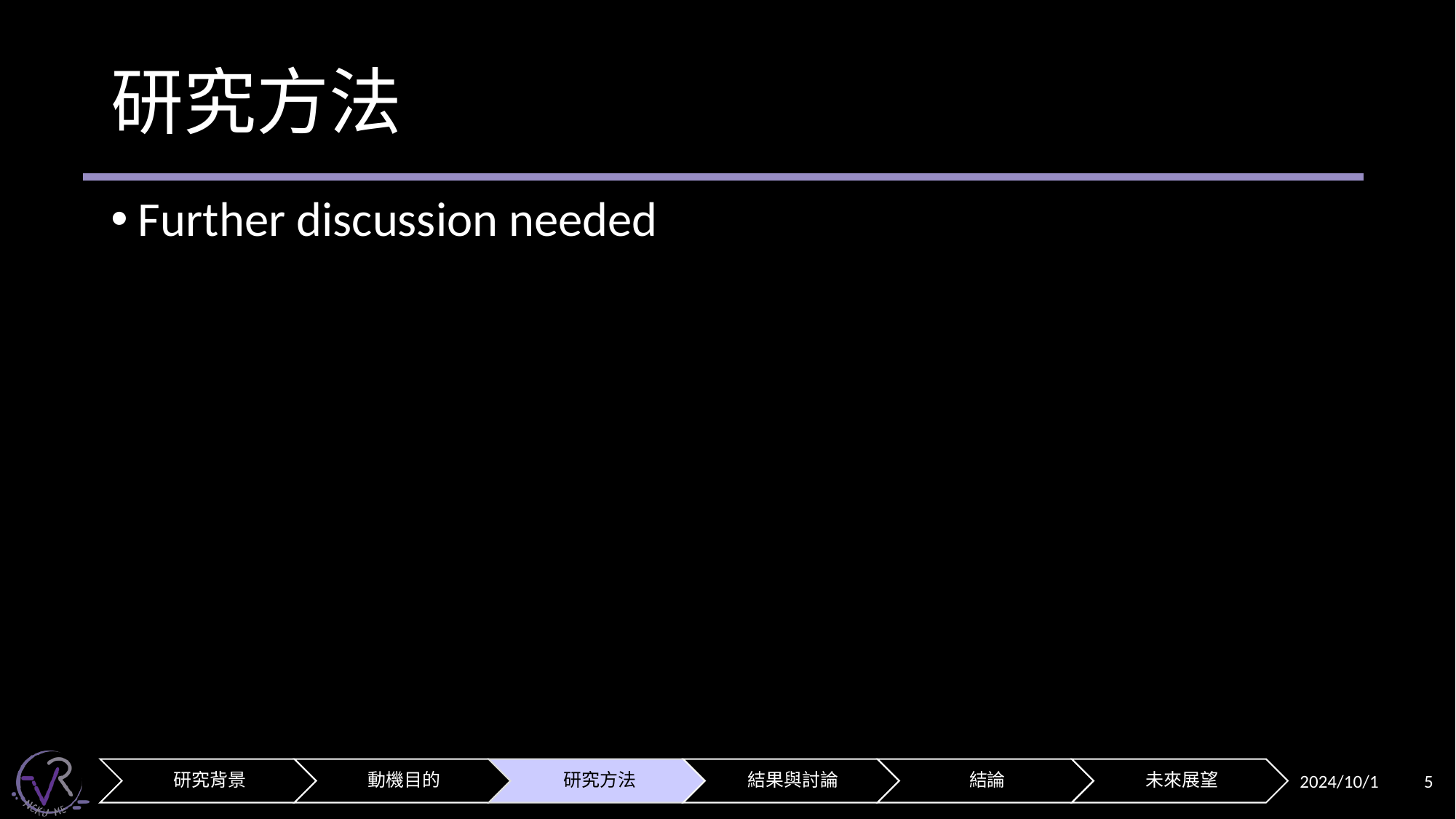

# 研究方法
Further discussion needed
2024/10/1
5